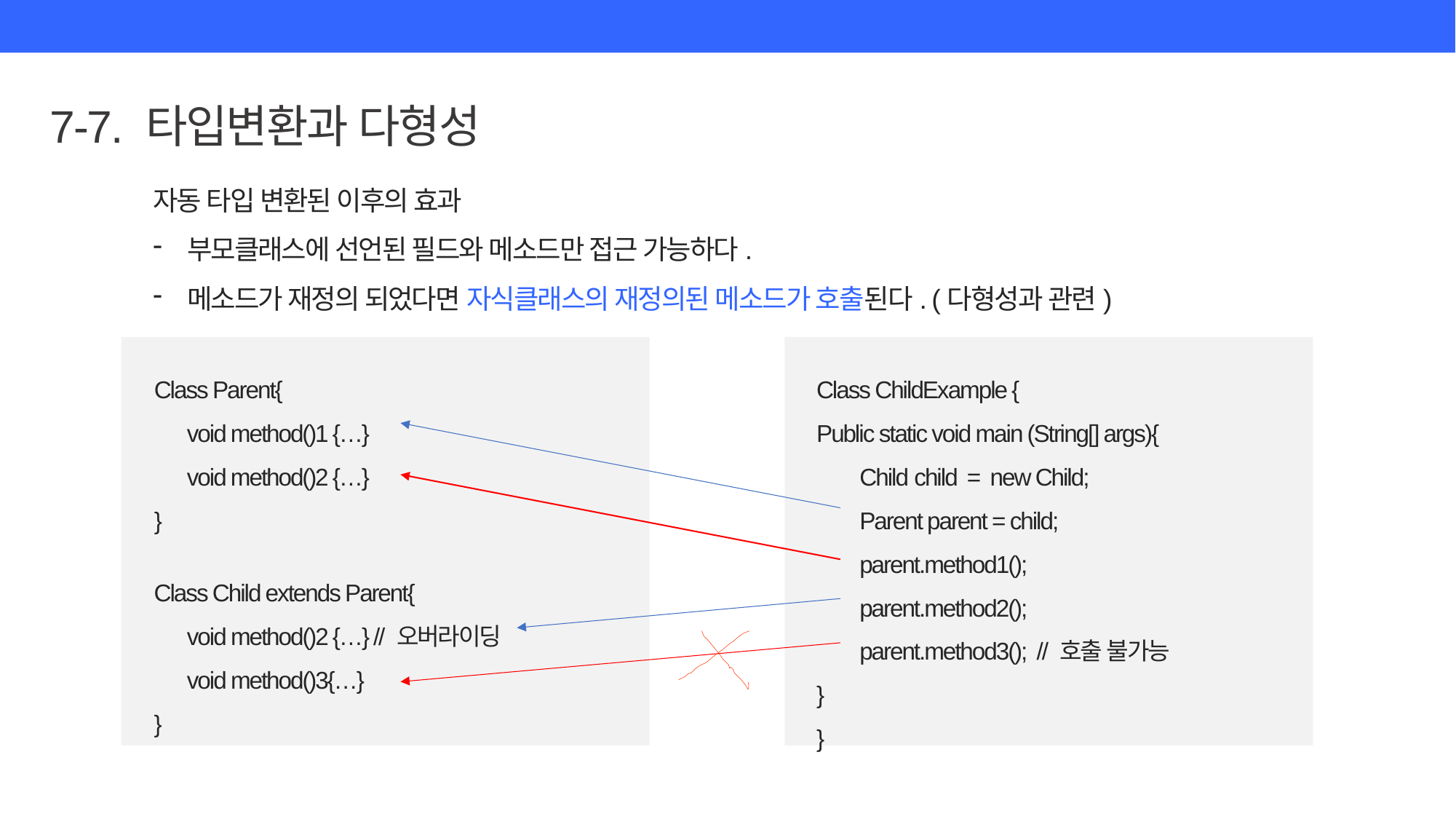

7-7. 타입변환과 다형성
자동 타입 변환된 이후의 효과
부모클래스에 선언된 필드와 메소드만 접근 가능하다.
메소드가 재정의 되었다면 자식클래스의 재정의된 메소드가 호출된다. (다형성과 관련)

Class Parent{
      void method()1 {…}
      void method()2 {…}
}
Class ChildExample {
Public static void main (String[] args){
        Child child  =  new Child;
        Parent parent = child;
        parent.method1();
        parent.method2();
        parent.method3();  // 호출 불가능
}
}

Class Child extends Parent{
      void method()2 {…} // 오버라이딩
      void method()3{…}
}